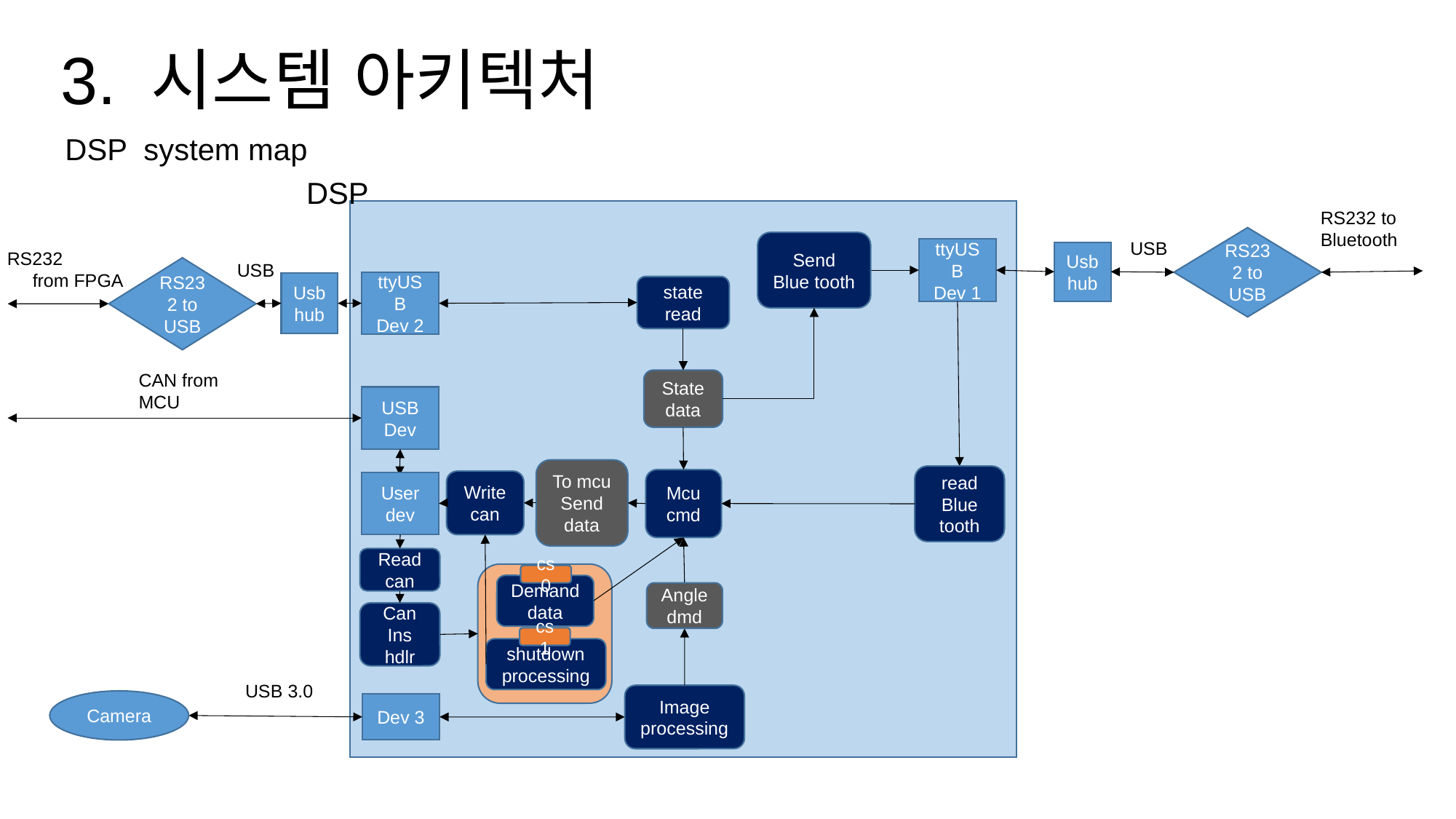

# 3. 시스템 아키텍처
DSP  system map
DSP

RS232 to
Bluetooth
RS232 to
USB
USB
Send
Blue tooth
ttyUSB
Dev 1
RS232
     from FPGA
Usb hub
USB
RS232 to
USB
ttyUSB
Dev 2
Usb hub
state
read
CAN from MCU
State
data
USB
Dev
To mcu
Send data
read
Blue tooth
Mcu
cmd
Write
can
User
dev
Read can

cs0
Demand
data
Angle
dmd
Can
Ins
hdlr
cs1
shutdown
processing
USB 3.0
Image
processing
Camera
Dev 3